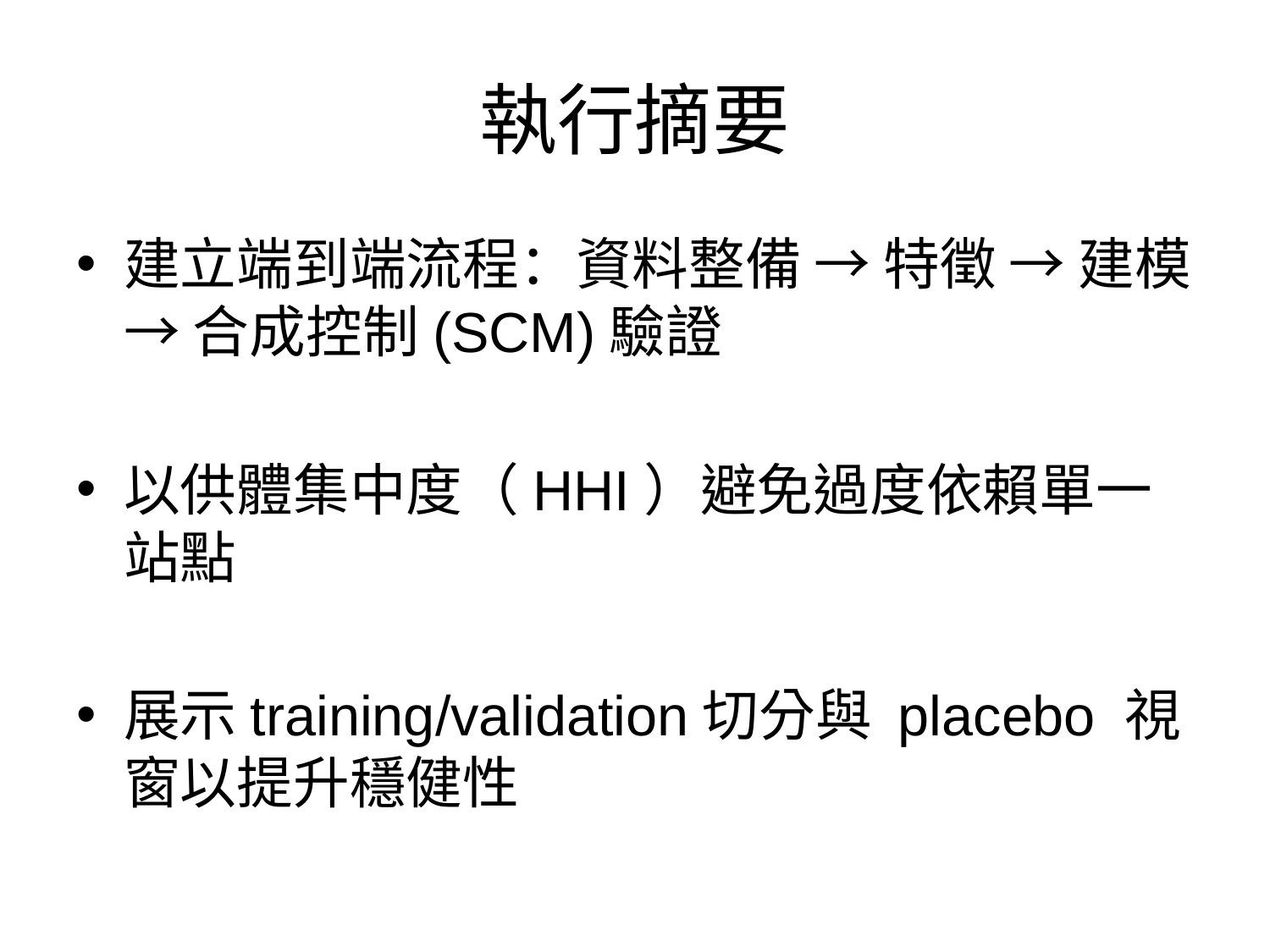

# 執行摘要
建立端到端流程：資料整備 → 特徵 → 建模 → 合成控制(SCM)驗證

以供體集中度（HHI）避免過度依賴單一站點

展示training/validation切分與 placebo 視窗以提升穩健性